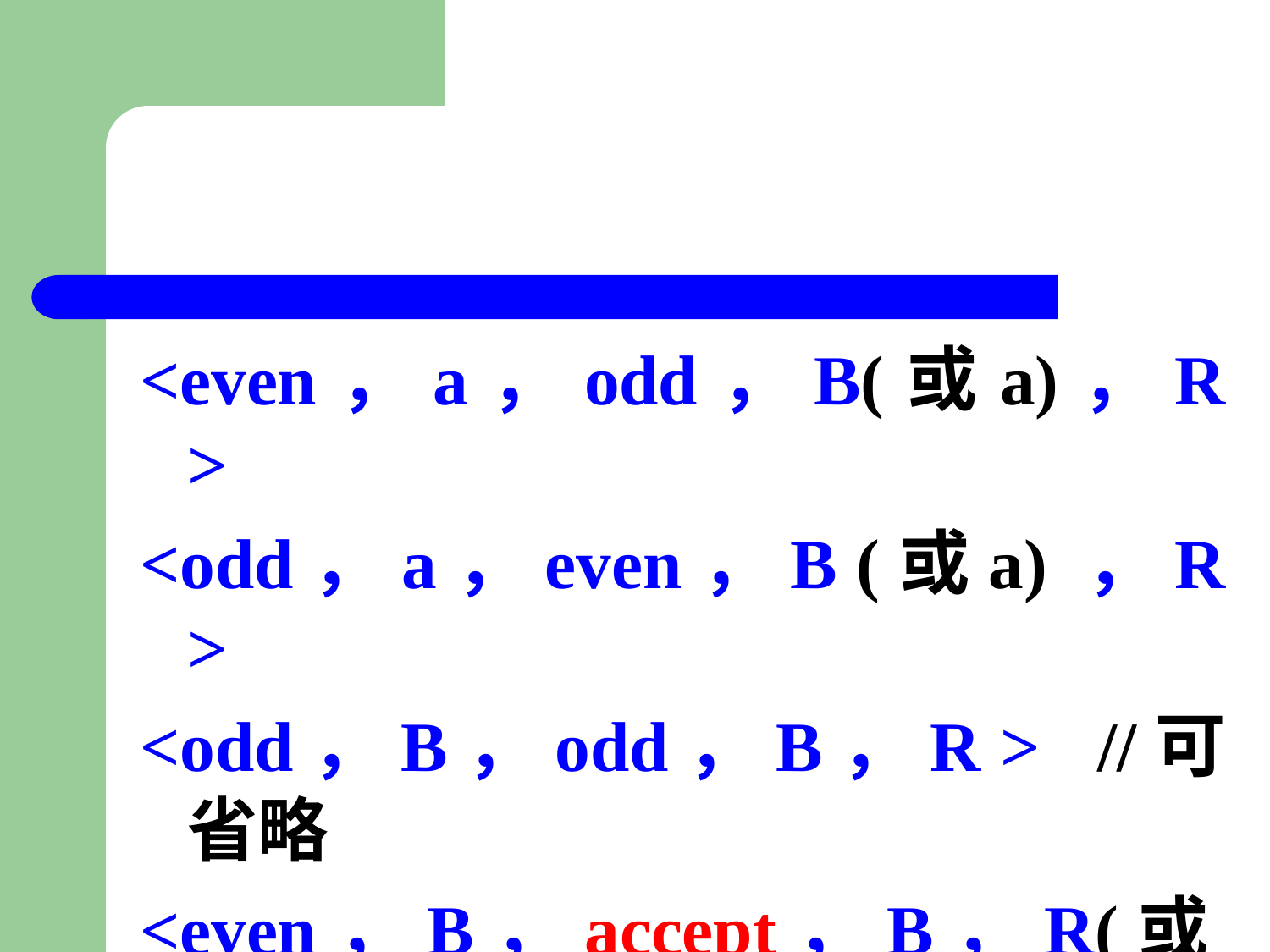

#
<even，a，odd，B(或a)，R >
<odd，a，even，B (或a) ，R >
<odd，B，odd，B，R >   //可省略
<even，B，accept，B，R(或N) >